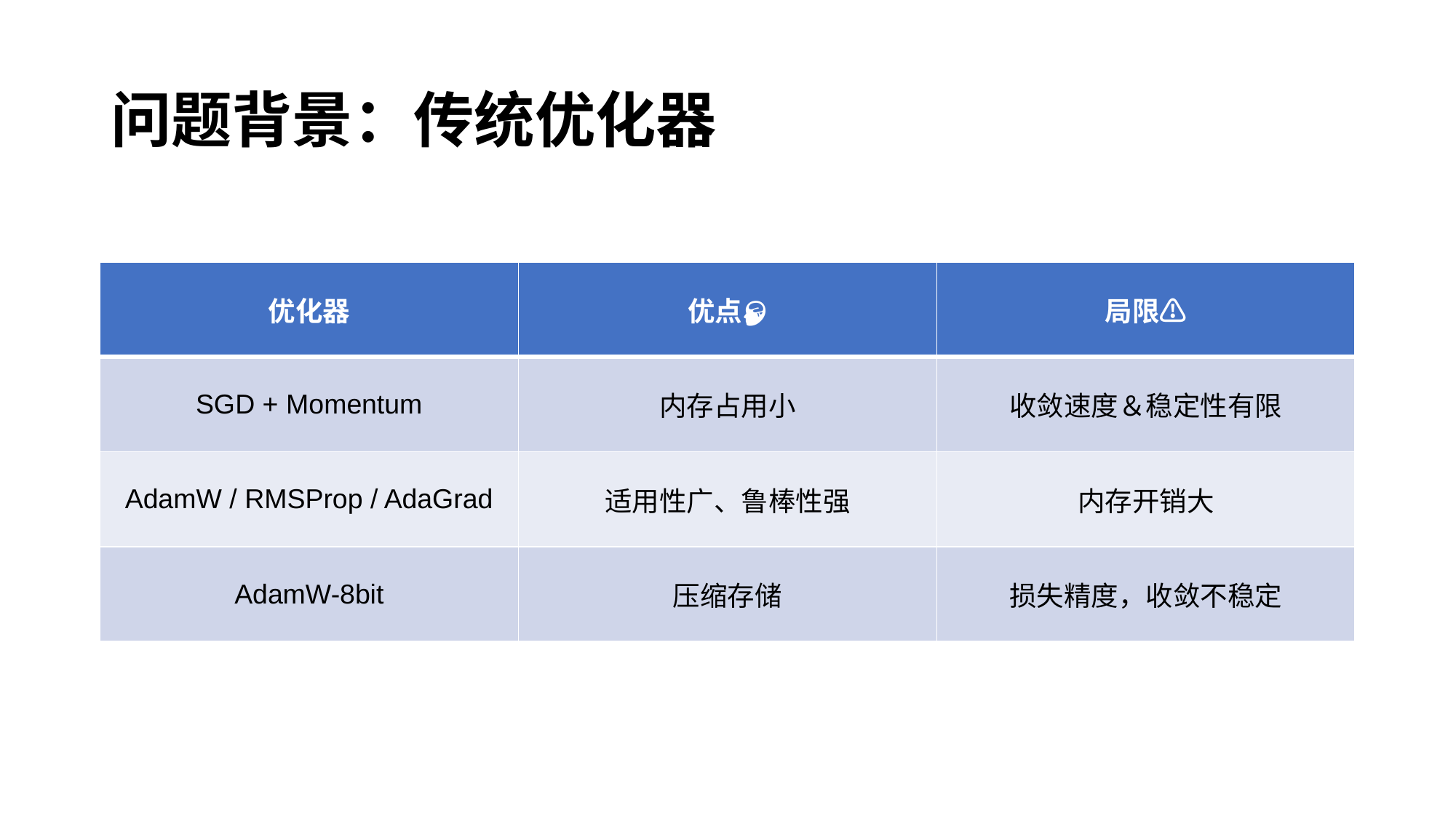

# 问题背景：传统优化器
| 优化器 | 优点🧠 | 局限⚠️ |
| --- | --- | --- |
| SGD + Momentum | 内存占用小 | 收敛速度＆稳定性有限 |
| AdamW / RMSProp / AdaGrad | 适用性广、鲁棒性强 | 内存开销大 |
| AdamW-8bit | 压缩存储 | 损失精度，收敛不稳定 |